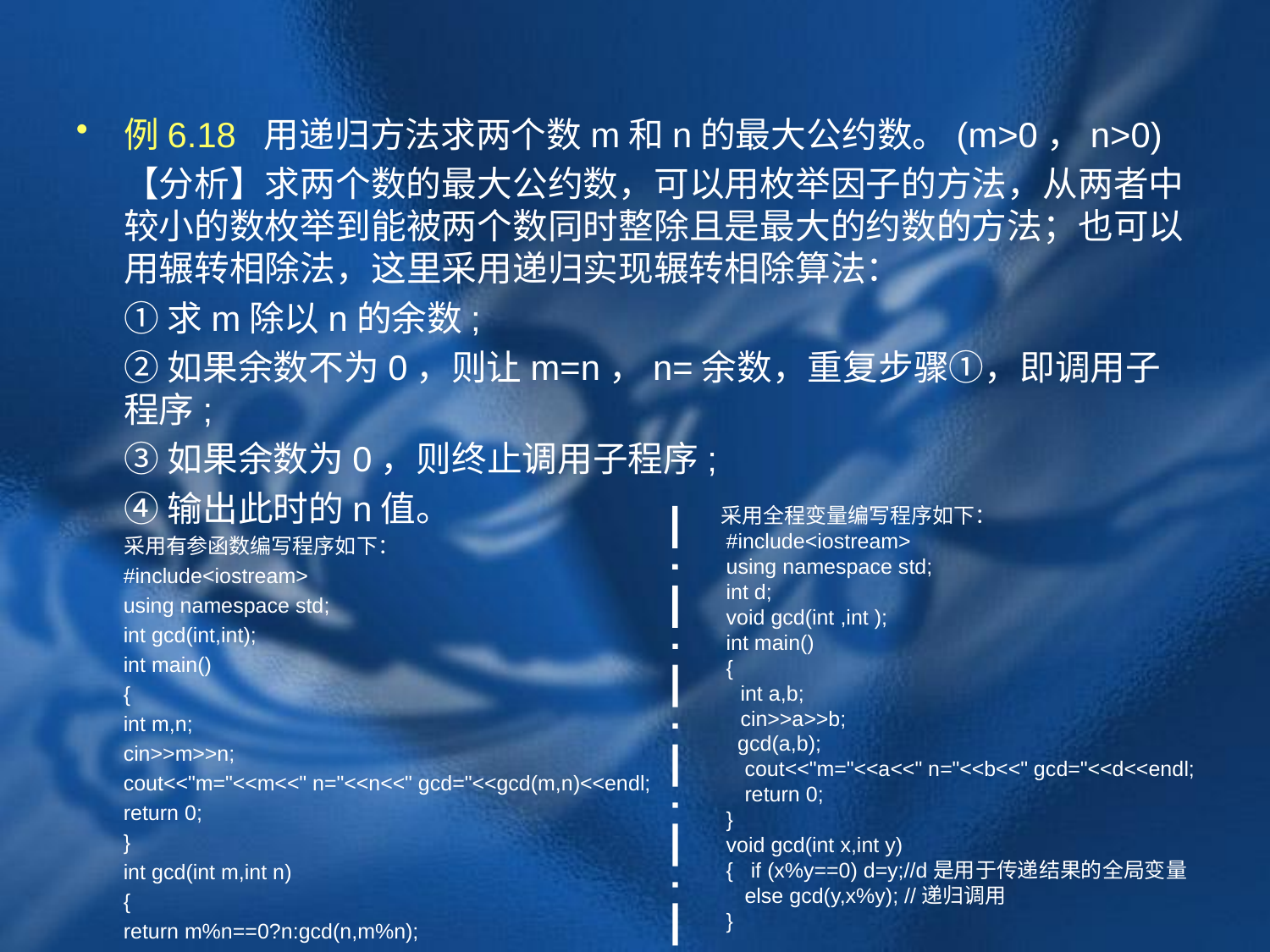

例6.18  用递归方法求两个数m和n的最大公约数。(m>0，n>0)
	【分析】求两个数的最大公约数，可以用枚举因子的方法，从两者中较小的数枚举到能被两个数同时整除且是最大的约数的方法；也可以用辗转相除法，这里采用递归实现辗转相除算法：
	①求m除以n的余数;
	②如果余数不为0，则让m=n，n=余数，重复步骤①，即调用子程序;
	③如果余数为0，则终止调用子程序;
	④输出此时的n值。
	采用有参函数编写程序如下：
　　#include<iostream>
　　using namespace std;
　　int gcd(int,int);
　　int main()
　　{
　　int m,n;
　　cin>>m>>n;
　　cout<<"m="<<m<<" n="<<n<<" gcd="<<gcd(m,n)<<endl;
　　return 0;
　　}
　　int gcd(int m,int n)
　　{
　　return m%n==0?n:gcd(n,m%n);
　　}
　　　采用全程变量编写程序如下：
　　　#include<iostream>
　　　using namespace std;
　　　int d;
　　　void gcd(int ,int );
　　　int main()
　　　{
              int a,b;
              cin>>a>>b;
　　       gcd(a,b);
　　　    cout<<"m="<<a<<" n="<<b<<" gcd="<<d<<endl;
　　　    return 0;
　　　}
　　　void gcd(int x,int y)
　　　{   if (x%y==0) d=y;//d是用于传递结果的全局变量
　　　    else gcd(y,x%y); //递归调用
　　　}